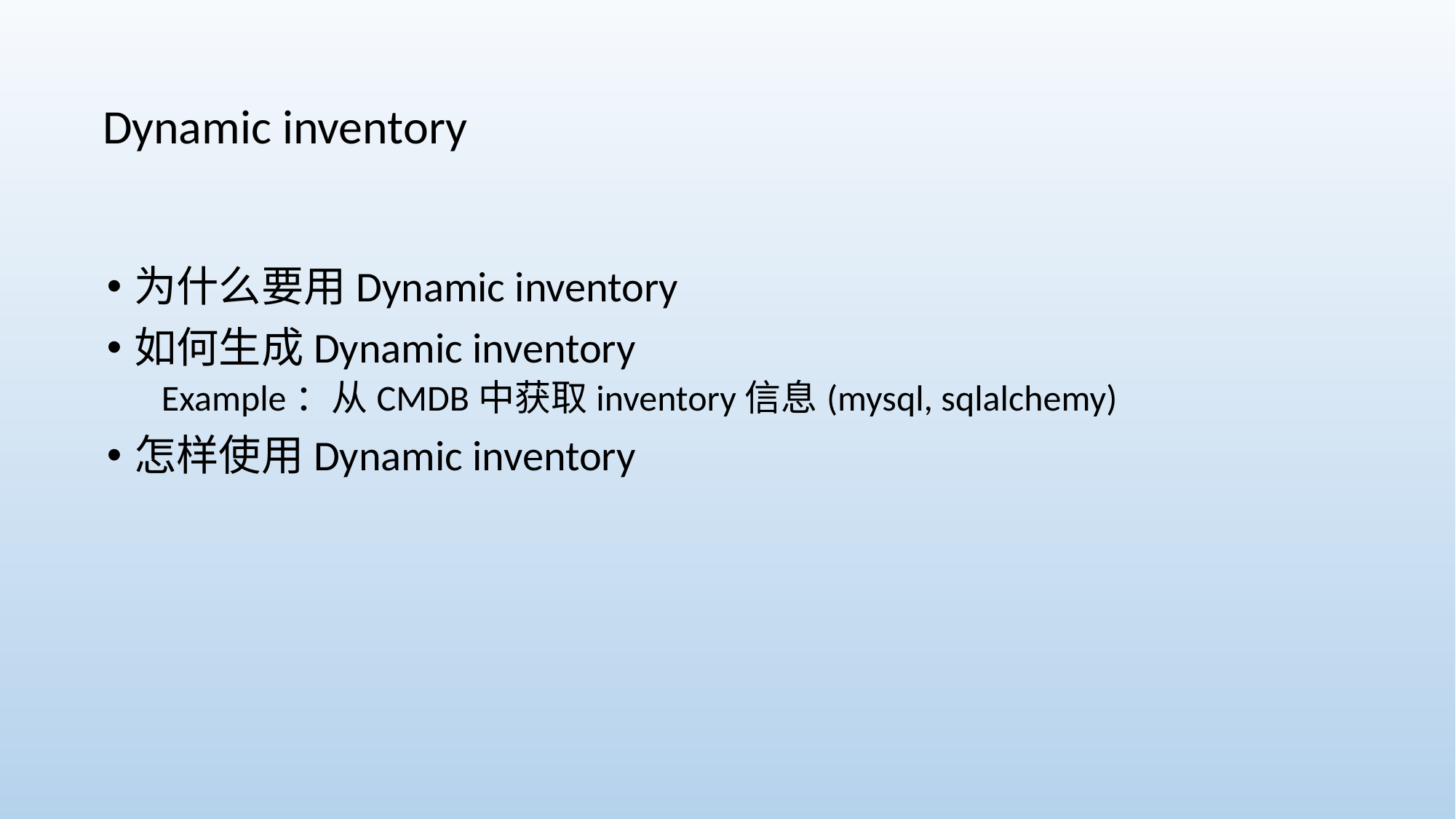

# Dynamic inventory
为什么要用Dynamic inventory
如何生成Dynamic inventory
Example：从CMDB中获取inventory信息(mysql, sqlalchemy)
怎样使用Dynamic inventory